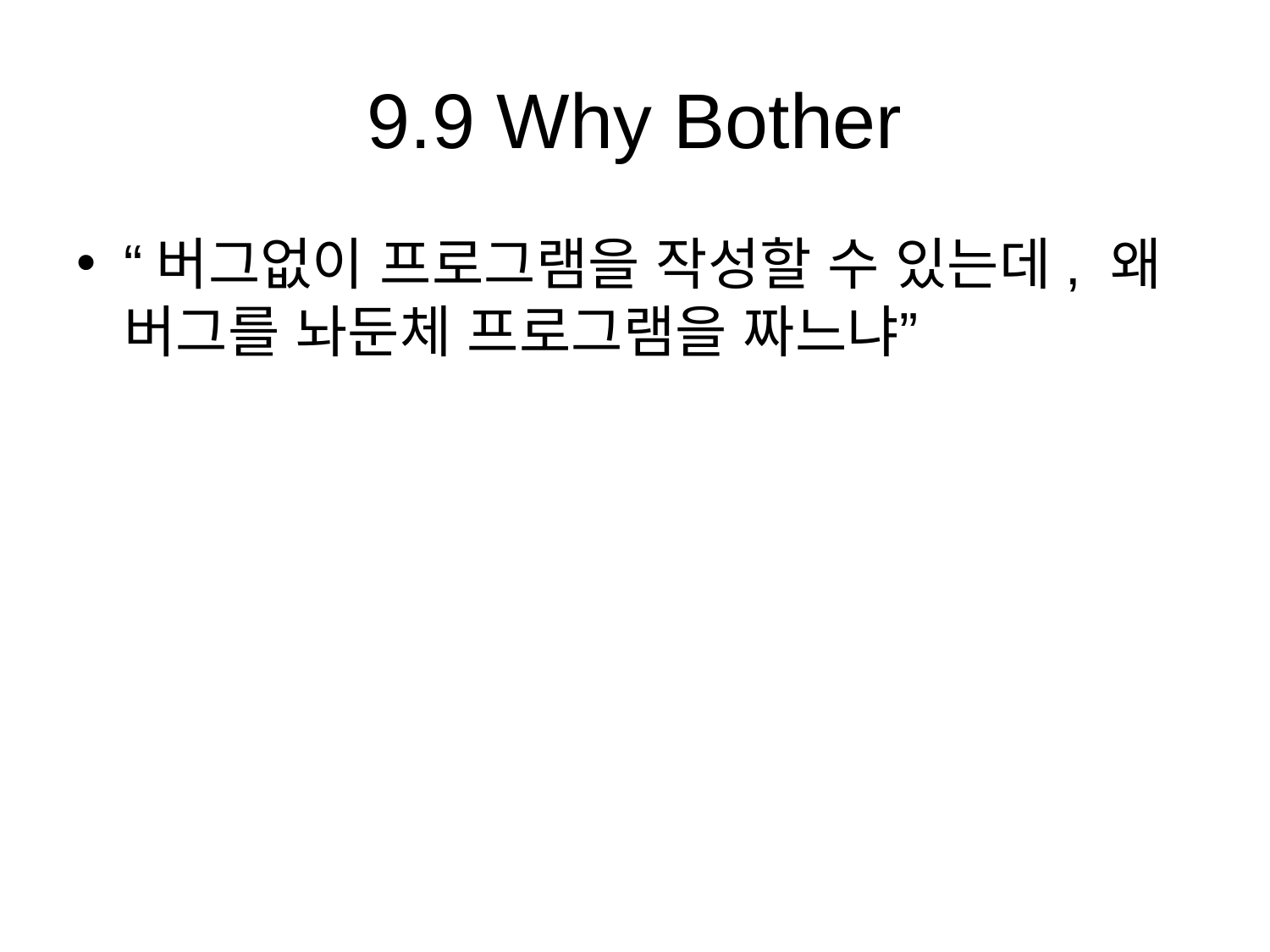

# 9.9 Why Bother
“버그없이 프로그램을 작성할 수 있는데, 왜 버그를 놔둔체 프로그램을 짜느냐”